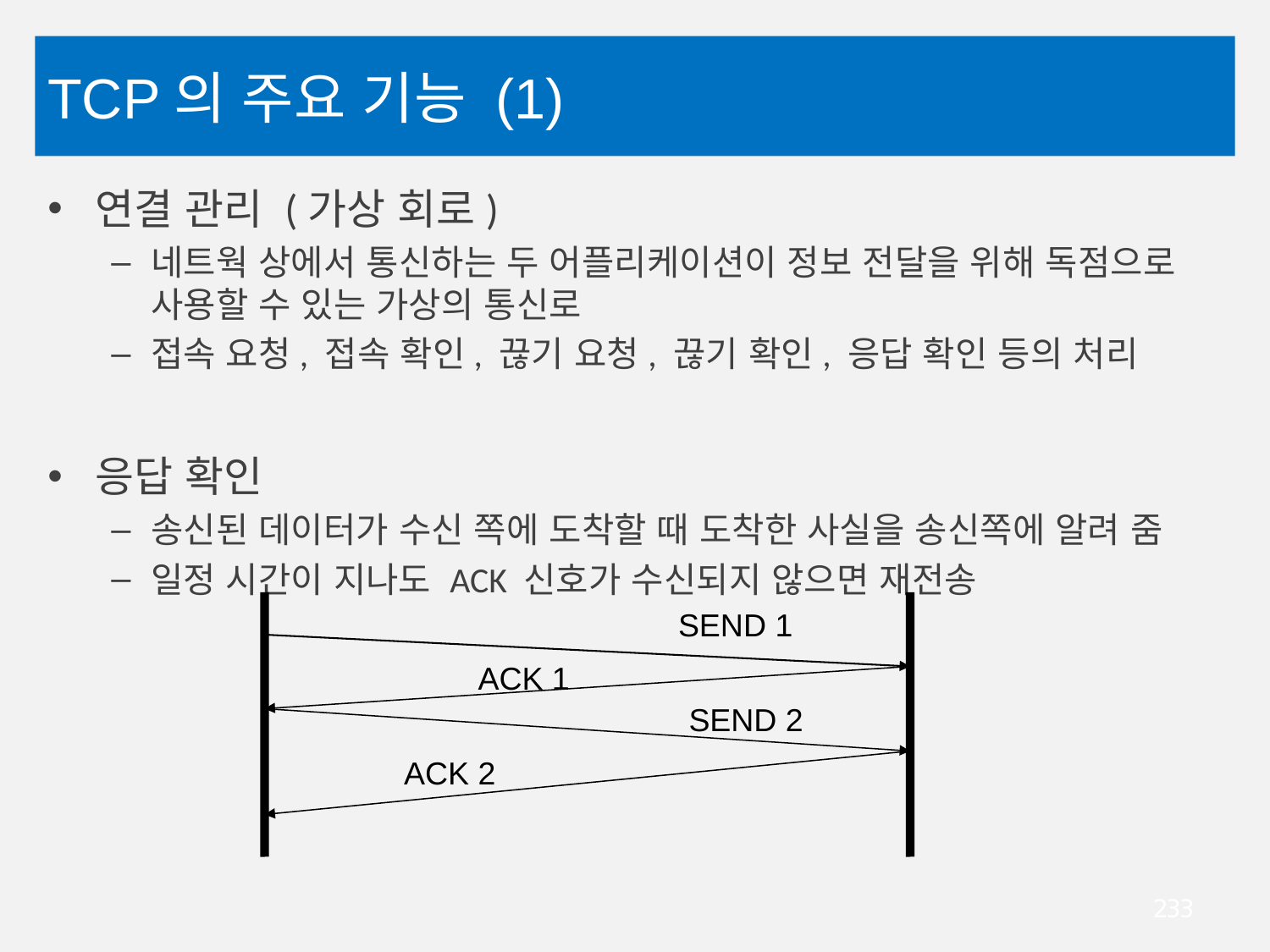

# TCP의 주요 기능 (1)
연결 관리 (가상 회로)
네트웍 상에서 통신하는 두 어플리케이션이 정보 전달을 위해 독점으로 사용할 수 있는 가상의 통신로
접속 요청, 접속 확인, 끊기 요청, 끊기 확인, 응답 확인 등의 처리

응답 확인
송신된 데이터가 수신 쪽에 도착할 때 도착한 사실을 송신쪽에 알려 줌
일정 시간이 지나도 ACK 신호가 수신되지 않으면 재전송

SEND 1

ACK 1

SEND 2

ACK 2
233